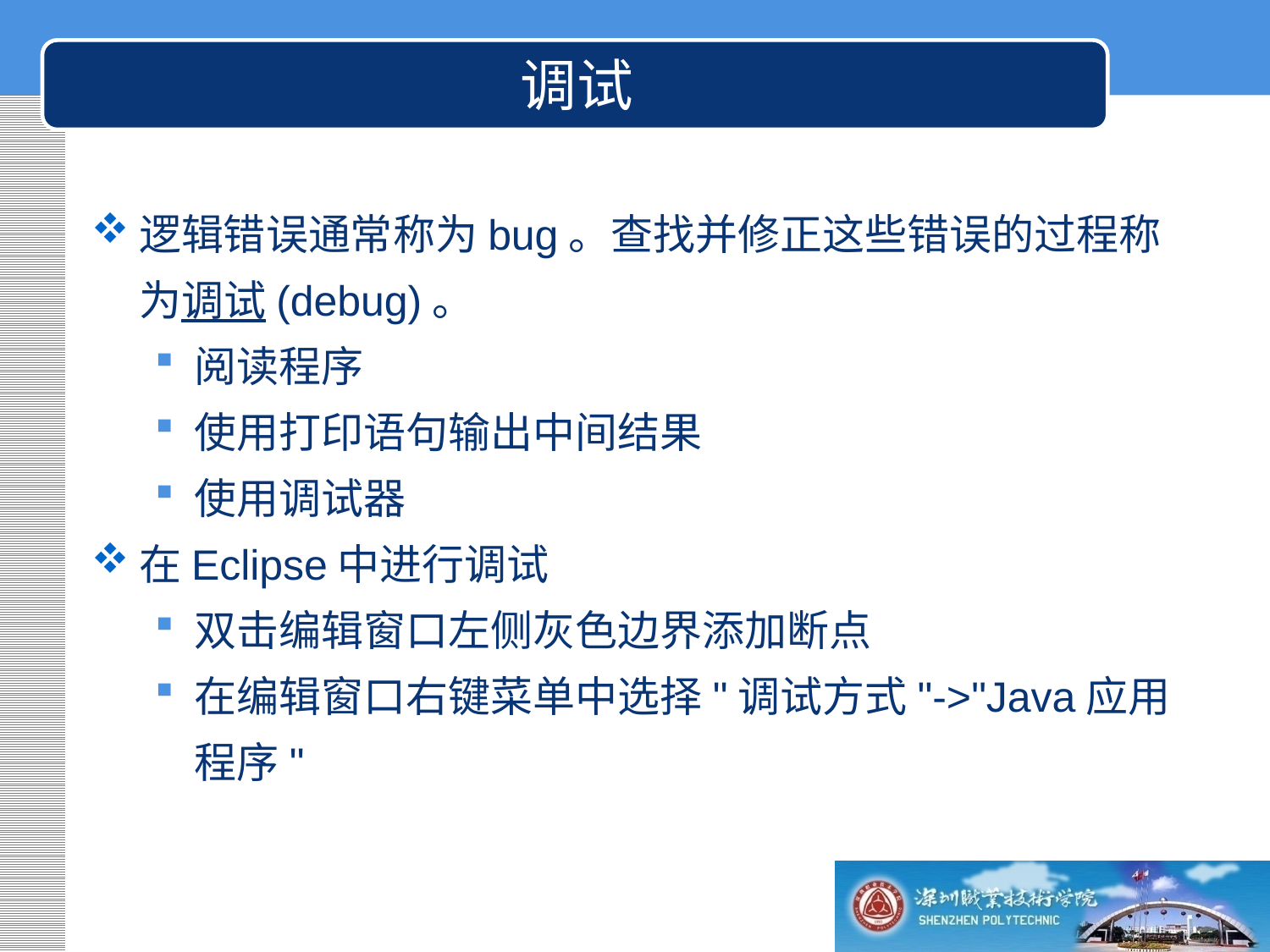

调试
逻辑错误通常称为bug。查找并修正这些错误的过程称为调试(debug)。
阅读程序
使用打印语句输出中间结果
使用调试器
在Eclipse中进行调试
双击编辑窗口左侧灰色边界添加断点
在编辑窗口右键菜单中选择"调试方式"->"Java应用程序"